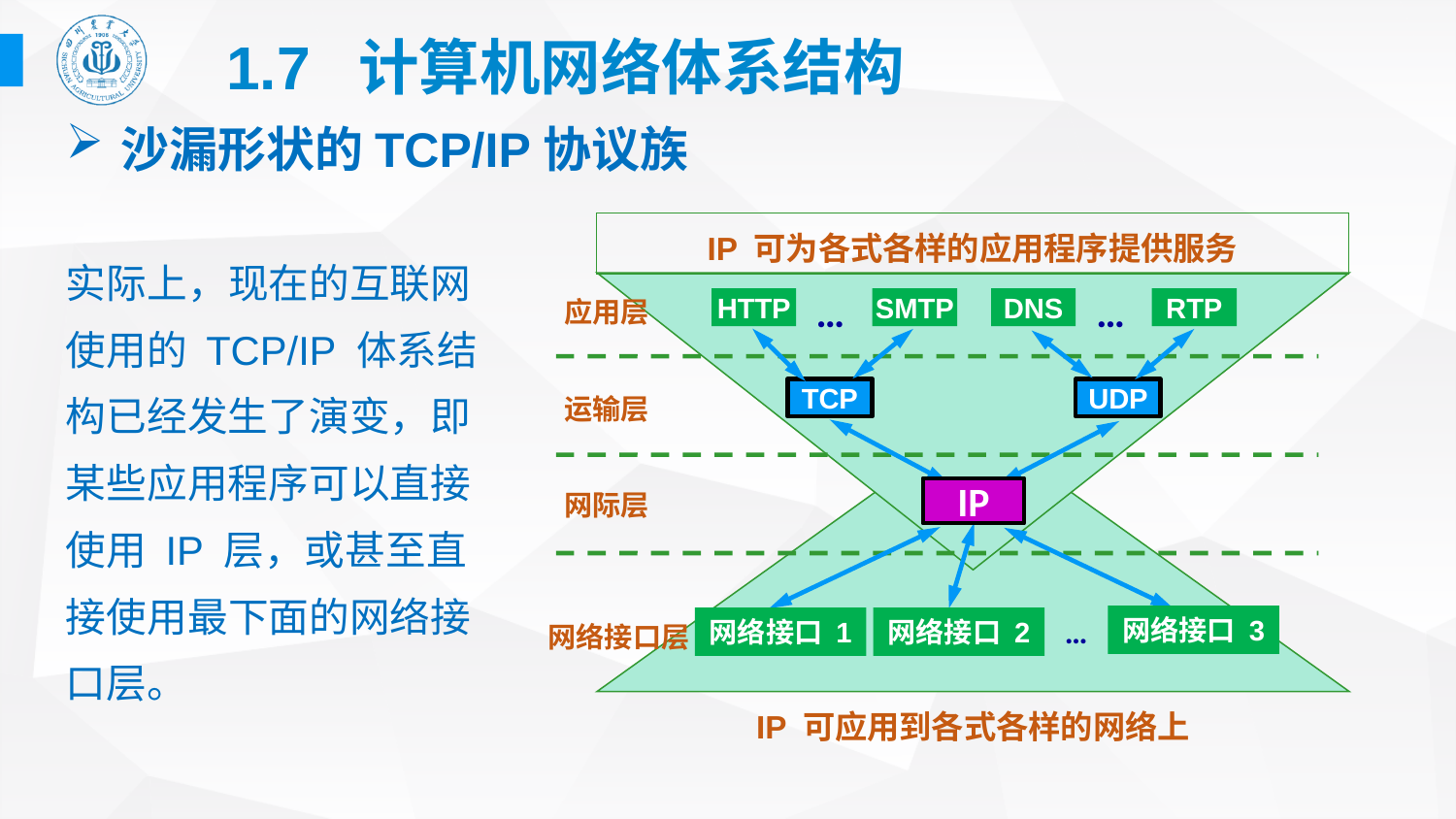

# 1.7  计算机网络体系结构
沙漏形状的TCP/IP协议族
IP 可为各式各样的应用程序提供服务

实际上，现在的互联网使用的 TCP/IP 体系结构已经发生了演变，即某些应用程序可以直接使用 IP 层，或甚至直接使用最下面的网络接口层。
…
…
应用层
HTTP
SMTP
DNS
RTP

TCP
UDP
运输层

网际层

…
网络接口 3
网络接口 1
网络接口 2

网络接口层

IP 可应用到各式各样的网络上
IP